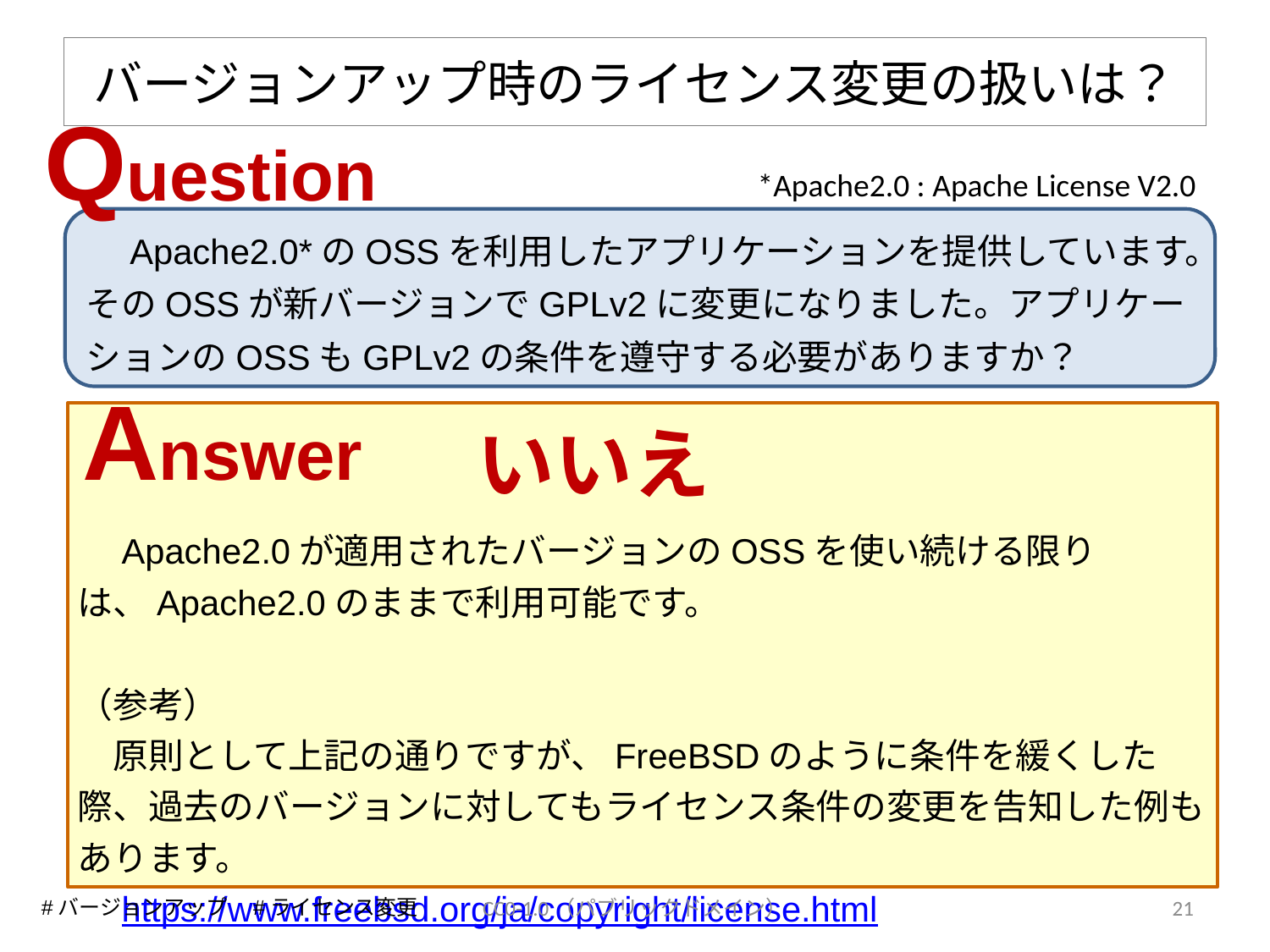

# バージョンアップ時のライセンス変更の扱いは？
Question
 *Apache2.0 : Apache License V2.0
　Apache2.0*のOSSを利用したアプリケーションを提供しています。そのOSSが新バージョンでGPLv2に変更になりました。アプリケーションのOSSもGPLv2の条件を遵守する必要がありますか？
Answer

いいえ
　Apache2.0が適用されたバージョンのOSSを使い続ける限りは、Apache2.0のままで利用可能です。
（参考）
　原則として上記の通りですが、FreeBSDのように条件を緩くした際、過去のバージョンに対してもライセンス条件の変更を告知した例もあります。
　https://www.freebsd.org/ja/copyright/license.html
CC0-1.0（パブリックドメイン）
21
#バージョンアップ　#ライセンス変更